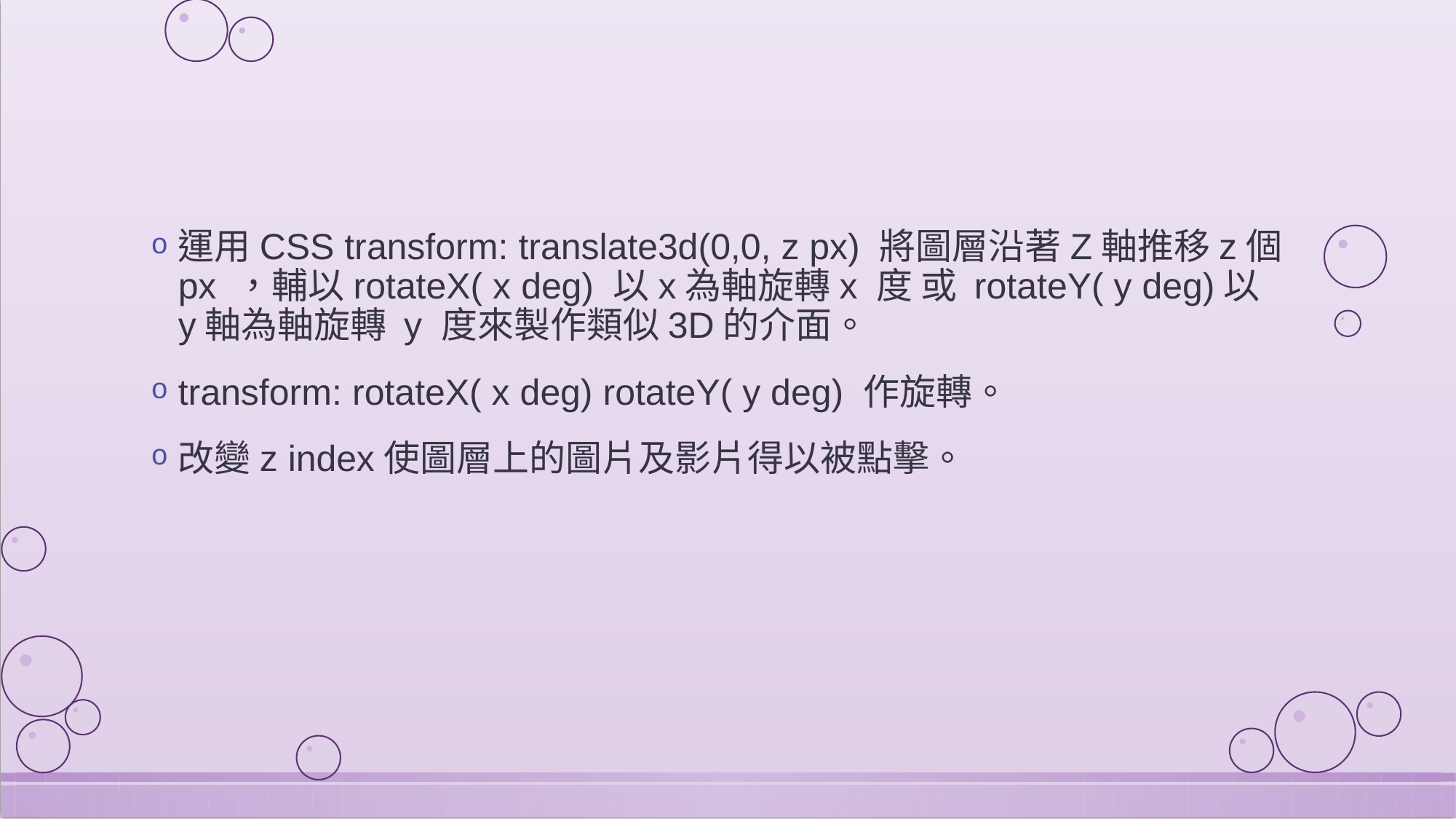

運用CSS transform: translate3d(0,0, z px) 將圖層沿著Z軸推移z個px ，輔以rotateX( x deg) 以x為軸旋轉x 度 或 rotateY( y deg)以y軸為軸旋轉 y 度來製作類似3D的介面。
transform: rotateX( x deg) rotateY( y deg) 作旋轉。
改變z index使圖層上的圖片及影片得以被點擊。